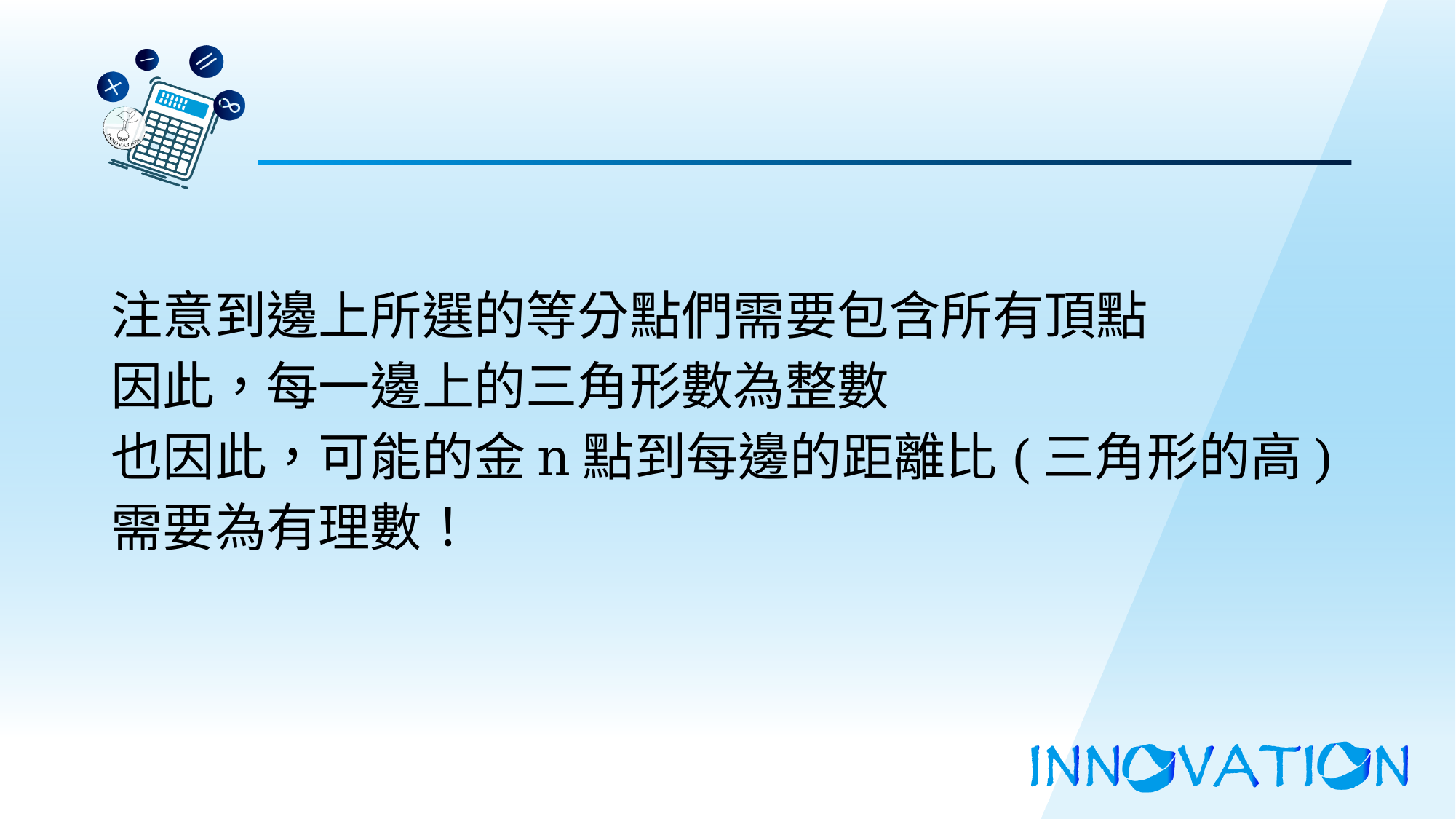

注意到邊上所選的等分點們需要包含所有頂點
因此，每一邊上的三角形數為整數
也因此，可能的金n點到每邊的距離比(三角形的高)
需要為有理數！